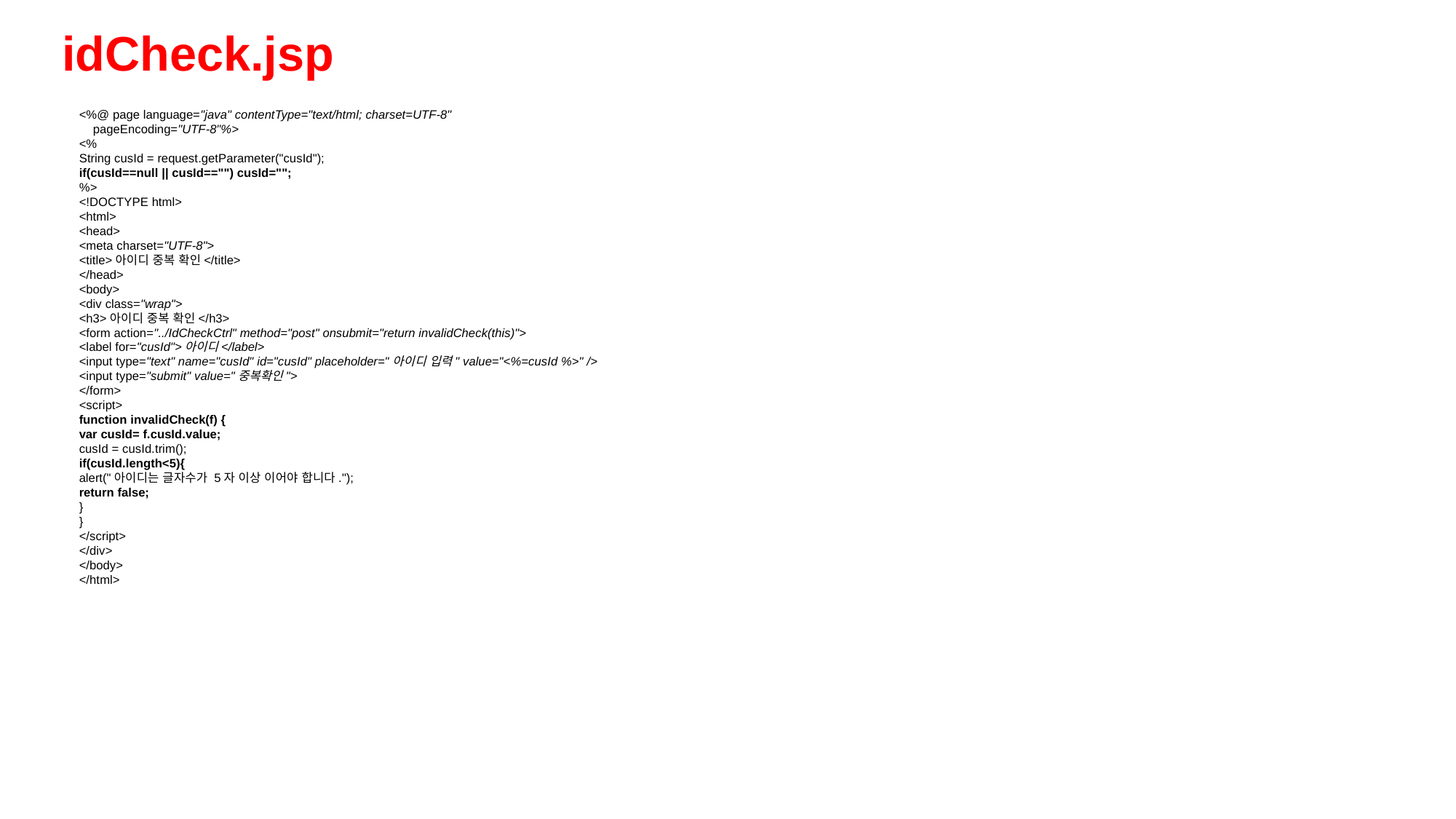

idCheck.jsp

<%@ page language="java" contentType="text/html; charset=UTF-8"
    pageEncoding="UTF-8"%>
<%
String cusId = request.getParameter("cusId");
if(cusId==null || cusId=="") cusId="";
%>
<!DOCTYPE html>
<html>
<head>
<meta charset="UTF-8">
<title>아이디 중복 확인</title>
</head>
<body>
<div class="wrap">
<h3>아이디 중복 확인</h3>
<form action="../IdCheckCtrl" method="post" onsubmit="return invalidCheck(this)">
<label for="cusId">아이디</label>
<input type="text" name="cusId" id="cusId" placeholder="아이디 입력" value="<%=cusId %>" />
<input type="submit" value="중복확인">
</form>
<script>
function invalidCheck(f) {
var cusId= f.cusId.value;
cusId = cusId.trim();
if(cusId.length<5){
alert("아이디는 글자수가 5자 이상 이어야 합니다.");
return false;
}
}
</script>
</div>
</body>
</html>